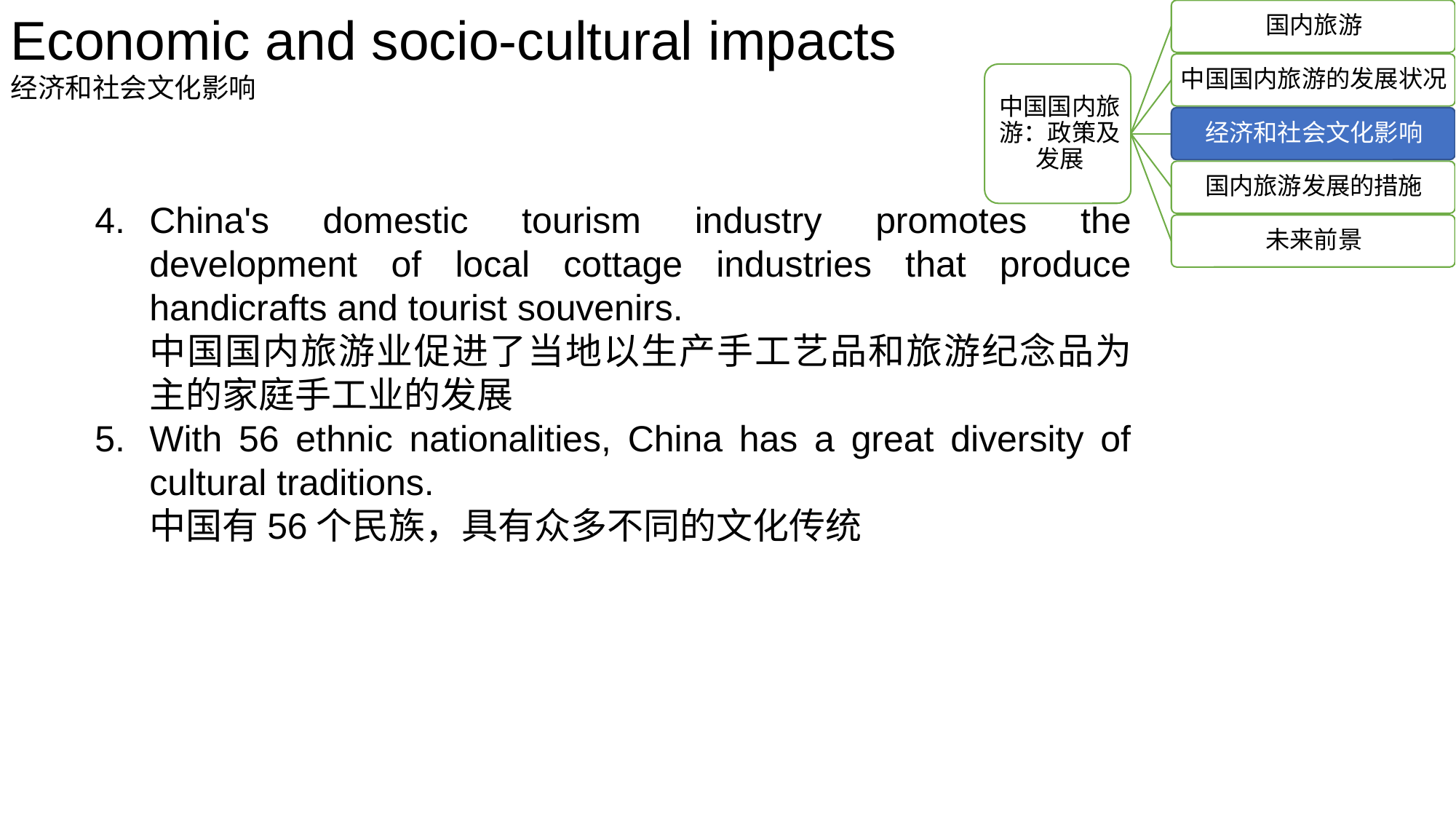

Economic and socio-cultural impacts
经济和社会文化影响
中国国内旅游：政策及发展

国内旅游

中国国内旅游的发展状况

经济和社会文化影响

国内旅游发展的措施

未来前景
China's domestic tourism industry promotes the development of local cottage industries that produce handicrafts and tourist souvenirs.
中国国内旅游业促进了当地以生产手工艺品和旅游纪念品为主的家庭手工业的发展
With 56 ethnic nationalities, China has a great diversity of cultural traditions.
中国有56个民族，具有众多不同的文化传统